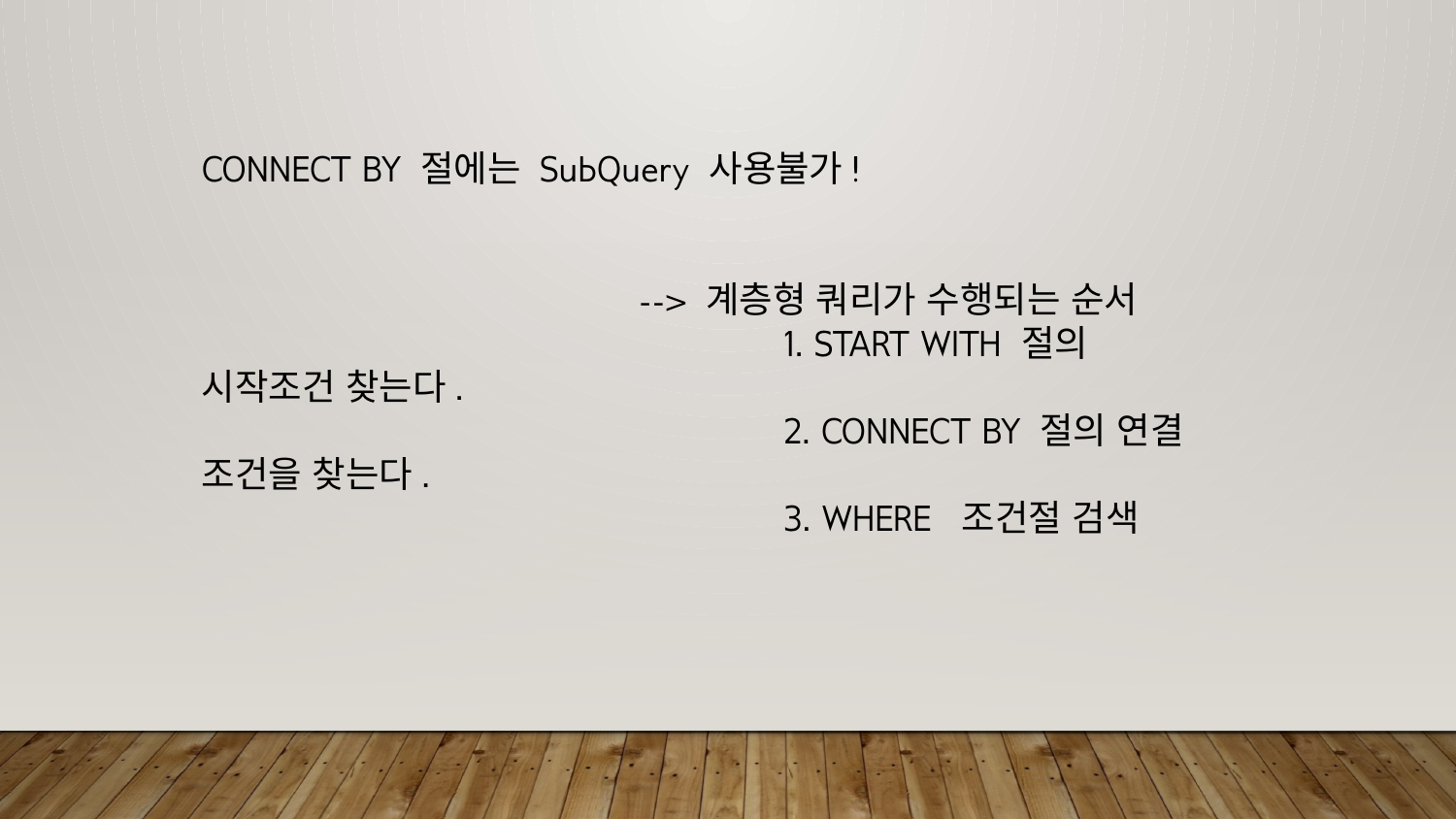

CONNECT BY 절에는 SubQuery 사용불가!

			--> 계층형 쿼리가 수행되는 순서
				1. START WITH 절의 시작조건 찾는다.
				2. CONNECT BY 절의 연결 조건을 찾는다.
				3. WHERE  조건절 검색